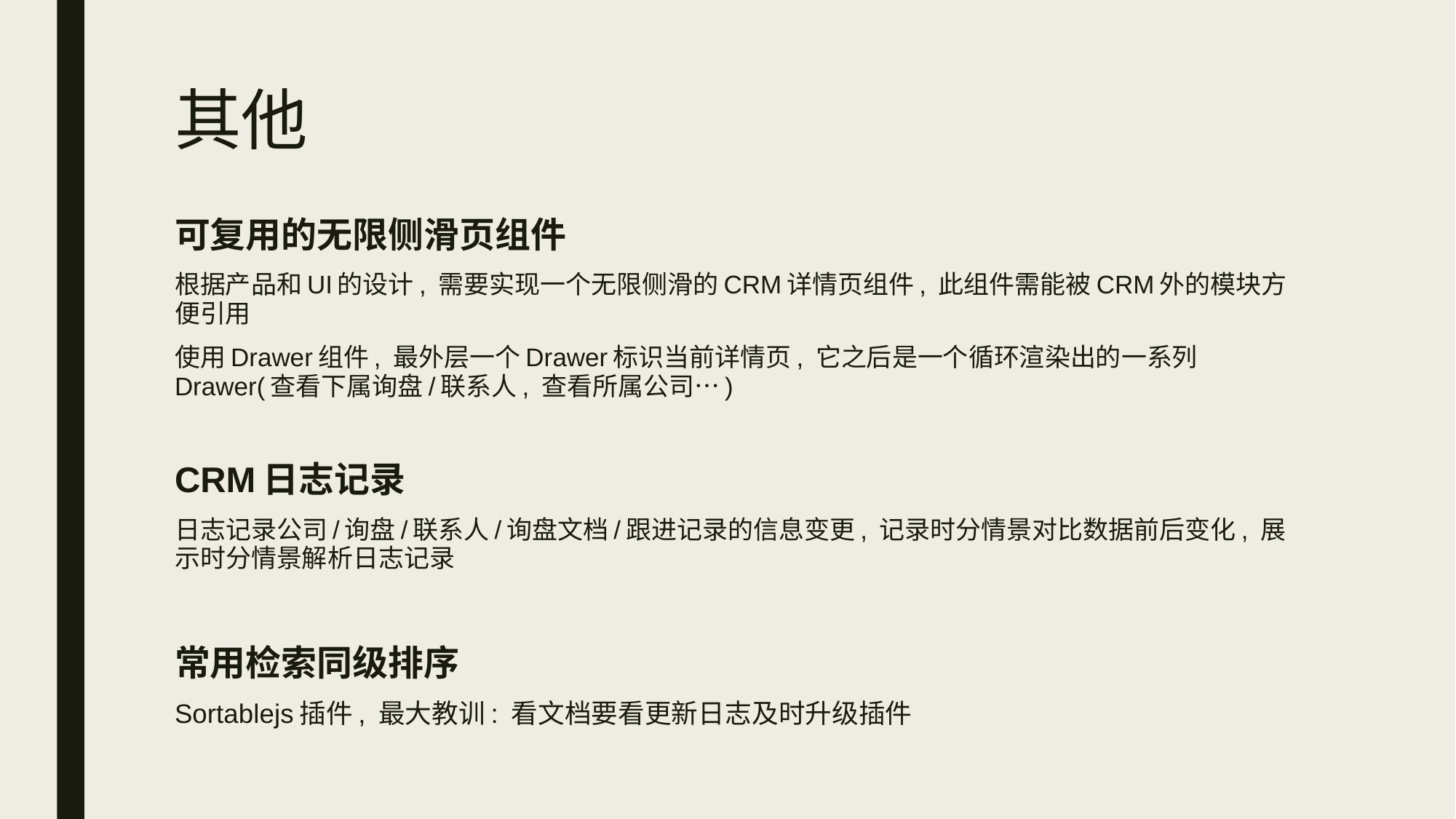

# 其他

可复用的无限侧滑页组件
根据产品和UI的设计, 需要实现一个无限侧滑的CRM详情页组件, 此组件需能被CRM外的模块方便引用
使用Drawer组件, 最外层一个Drawer标识当前详情页, 它之后是一个循环渲染出的一系列Drawer(查看下属询盘/联系人, 查看所属公司…)

CRM日志记录
日志记录公司/询盘/联系人/询盘文档/跟进记录的信息变更, 记录时分情景对比数据前后变化, 展示时分情景解析日志记录

常用检索同级排序
Sortablejs插件, 最大教训: 看文档要看更新日志及时升级插件